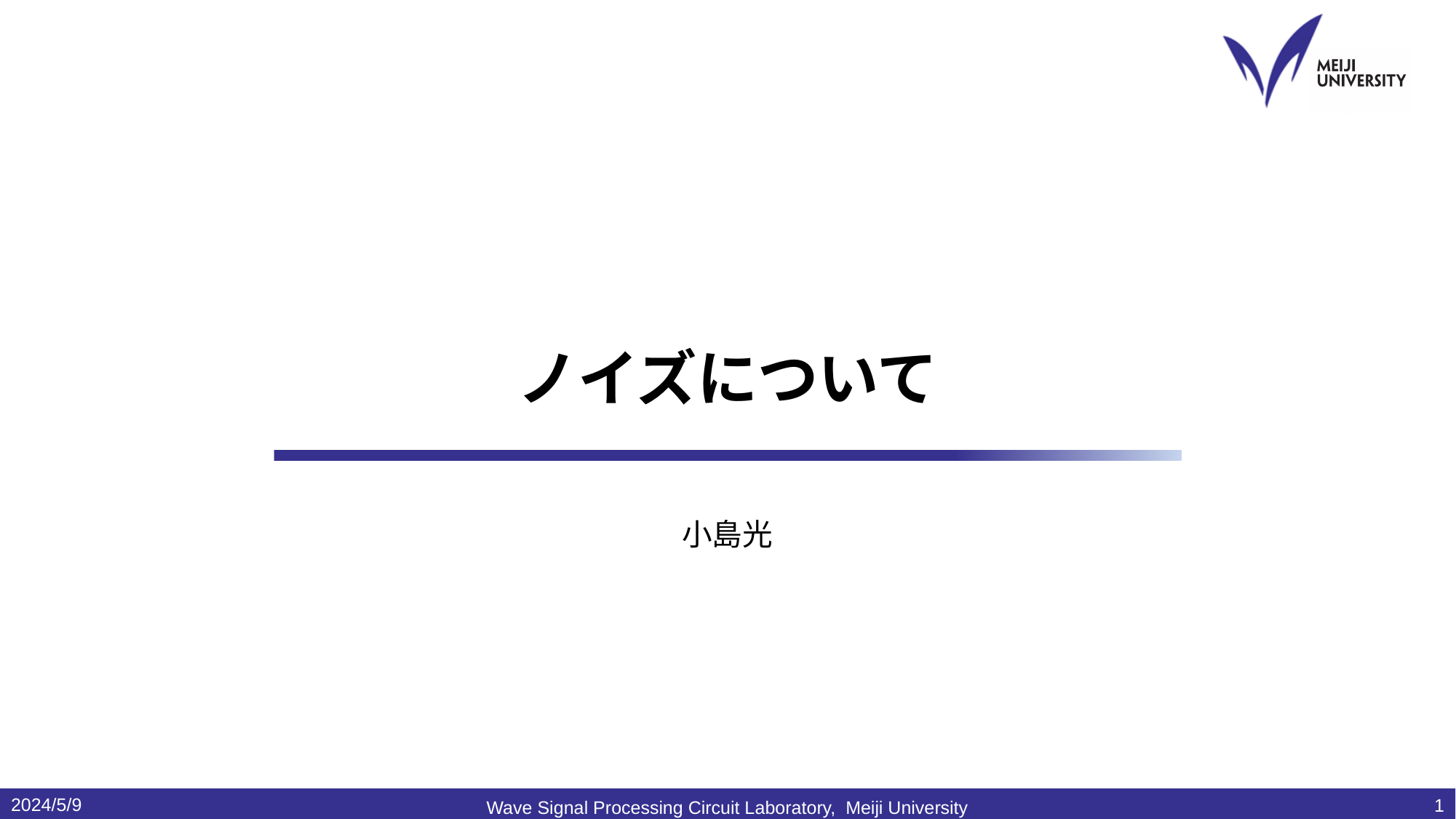

# ノイズについて
小島光
2024/5/9
1
Wave Signal Processing Circuit Laboratory,  Meiji University